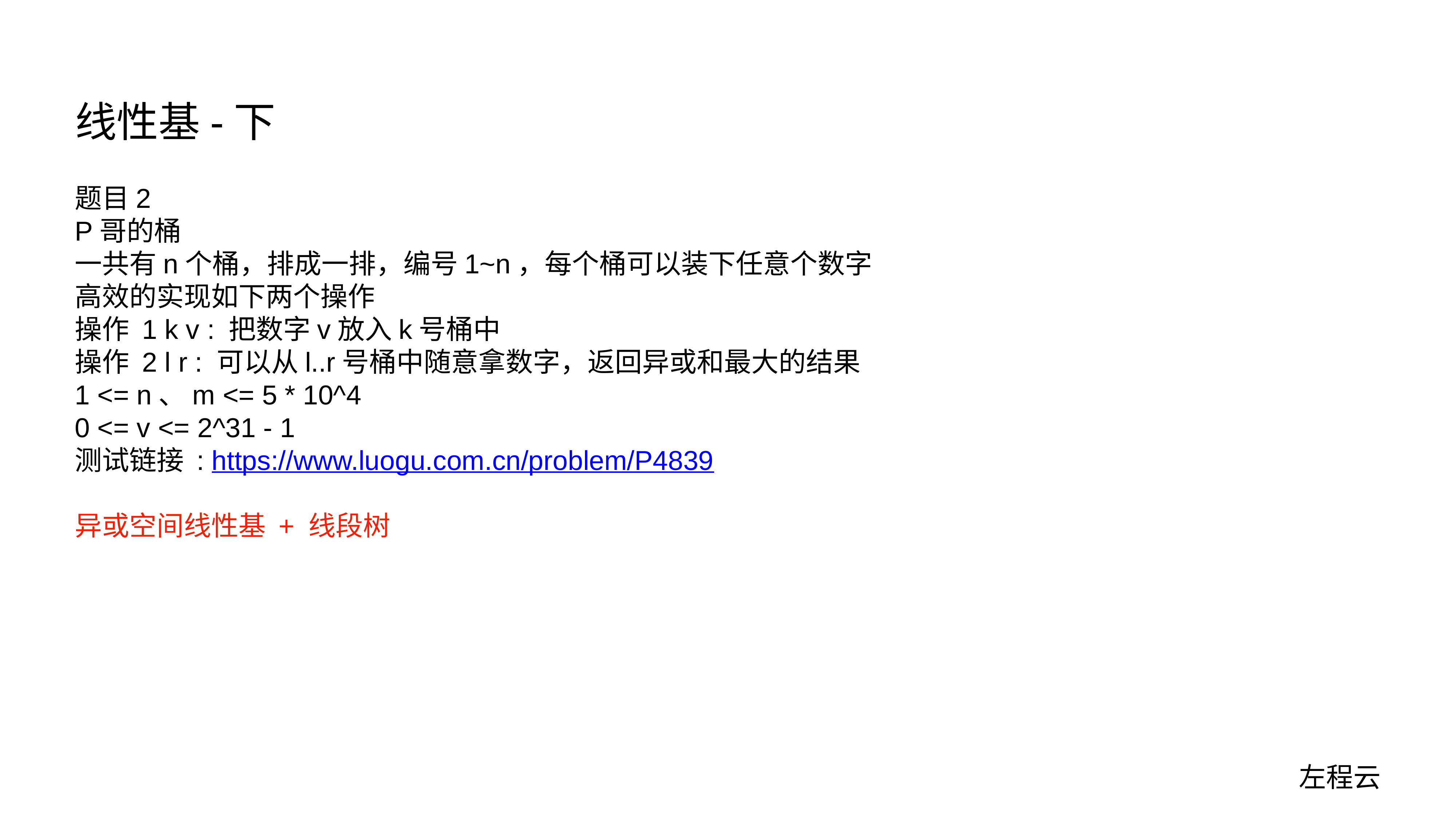

# 线性基-下
题目2
P哥的桶
一共有n个桶，排成一排，编号1~n，每个桶可以装下任意个数字
高效的实现如下两个操作
操作 1 k v : 把数字v放入k号桶中
操作 2 l r : 可以从l..r号桶中随意拿数字，返回异或和最大的结果
1 <= n、m <= 5 * 10^4
0 <= v <= 2^31 - 1
测试链接 : https://www.luogu.com.cn/problem/P4839

异或空间线性基 + 线段树
左程云